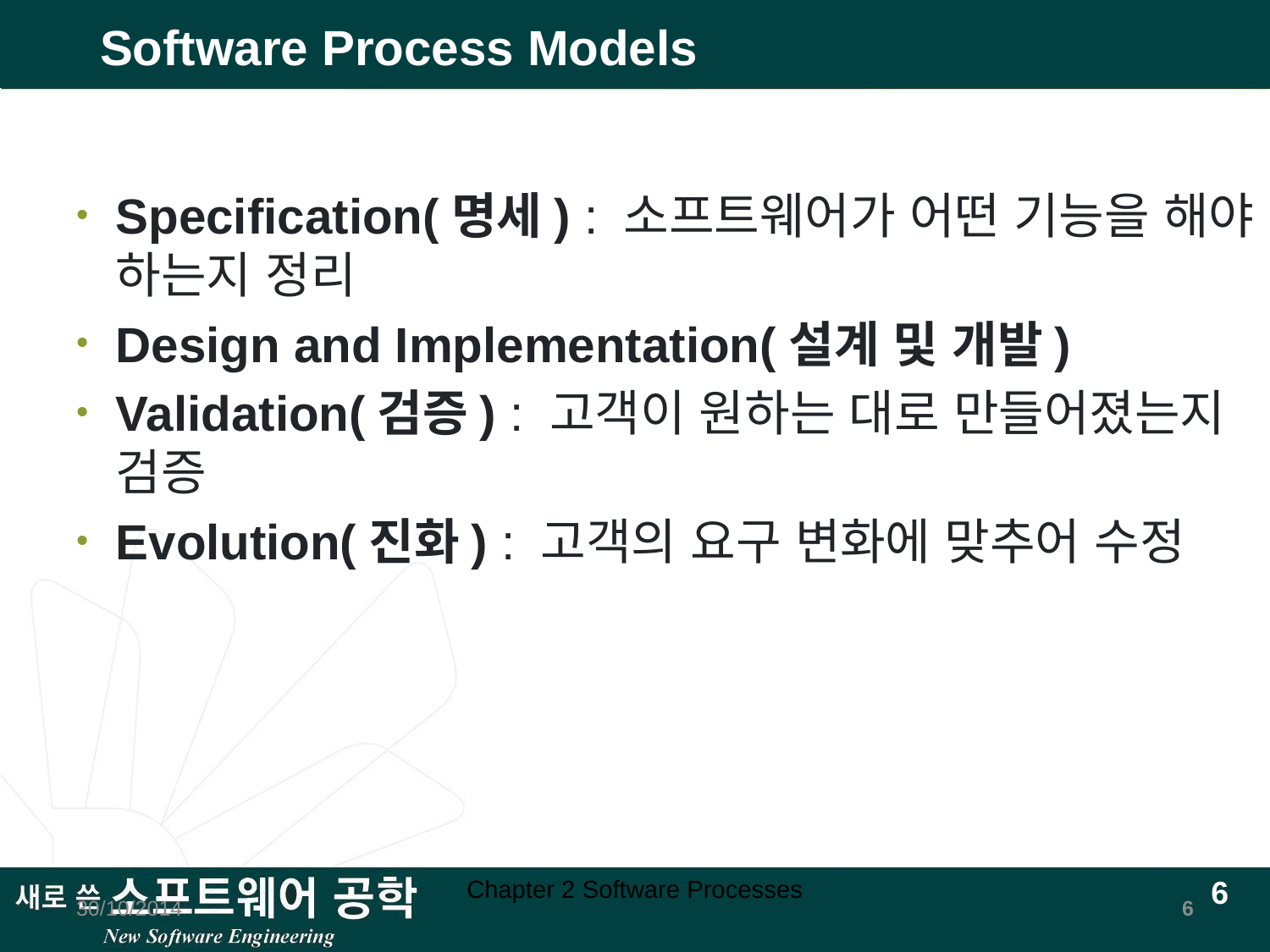

# Software Process Models

Specification(명세) : 소프트웨어가 어떤 기능을 해야 하는지 정리
Design and Implementation(설계 및 개발)
Validation(검증) : 고객이 원하는 대로 만들어졌는지 검증
Evolution(진화) : 고객의 요구 변화에 맞추어 수정

Chapter 2 Software Processes
30/10/2014
6